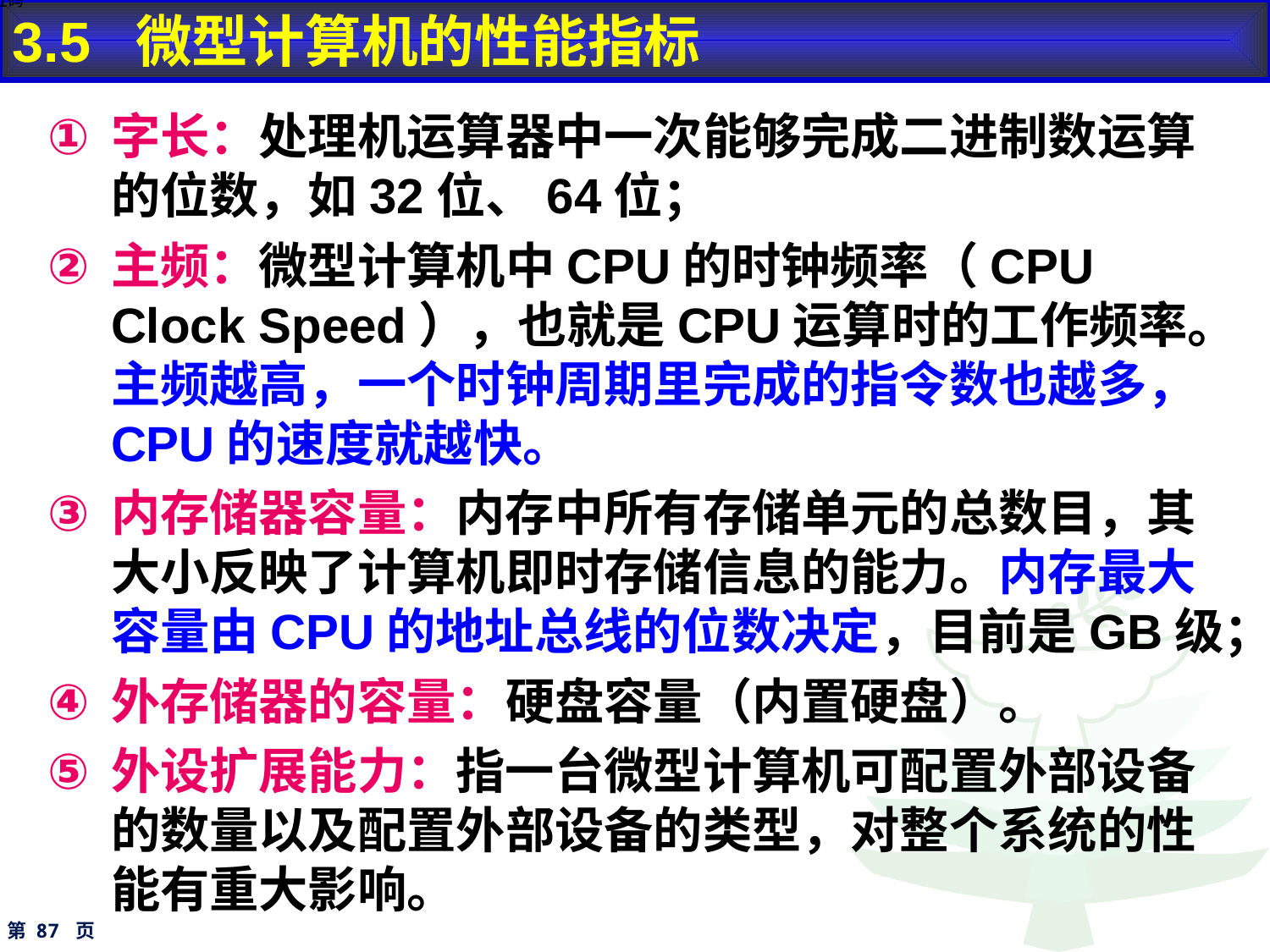

3.5  微型计算机的性能指标

地址码
字长：处理机运算器中一次能够完成二进制数运算的位数，如32位、64位；
主频：微型计算机中CPU的时钟频率（CPU Clock Speed），也就是CPU运算时的工作频率。主频越高，一个时钟周期里完成的指令数也越多，CPU的速度就越快。
内存储器容量：内存中所有存储单元的总数目，其大小反映了计算机即时存储信息的能力。内存最大容量由CPU的地址总线的位数决定，目前是GB级；
外存储器的容量：硬盘容量（内置硬盘）。
外设扩展能力：指一台微型计算机可配置外部设备的数量以及配置外部设备的类型，对整个系统的性能有重大影响。